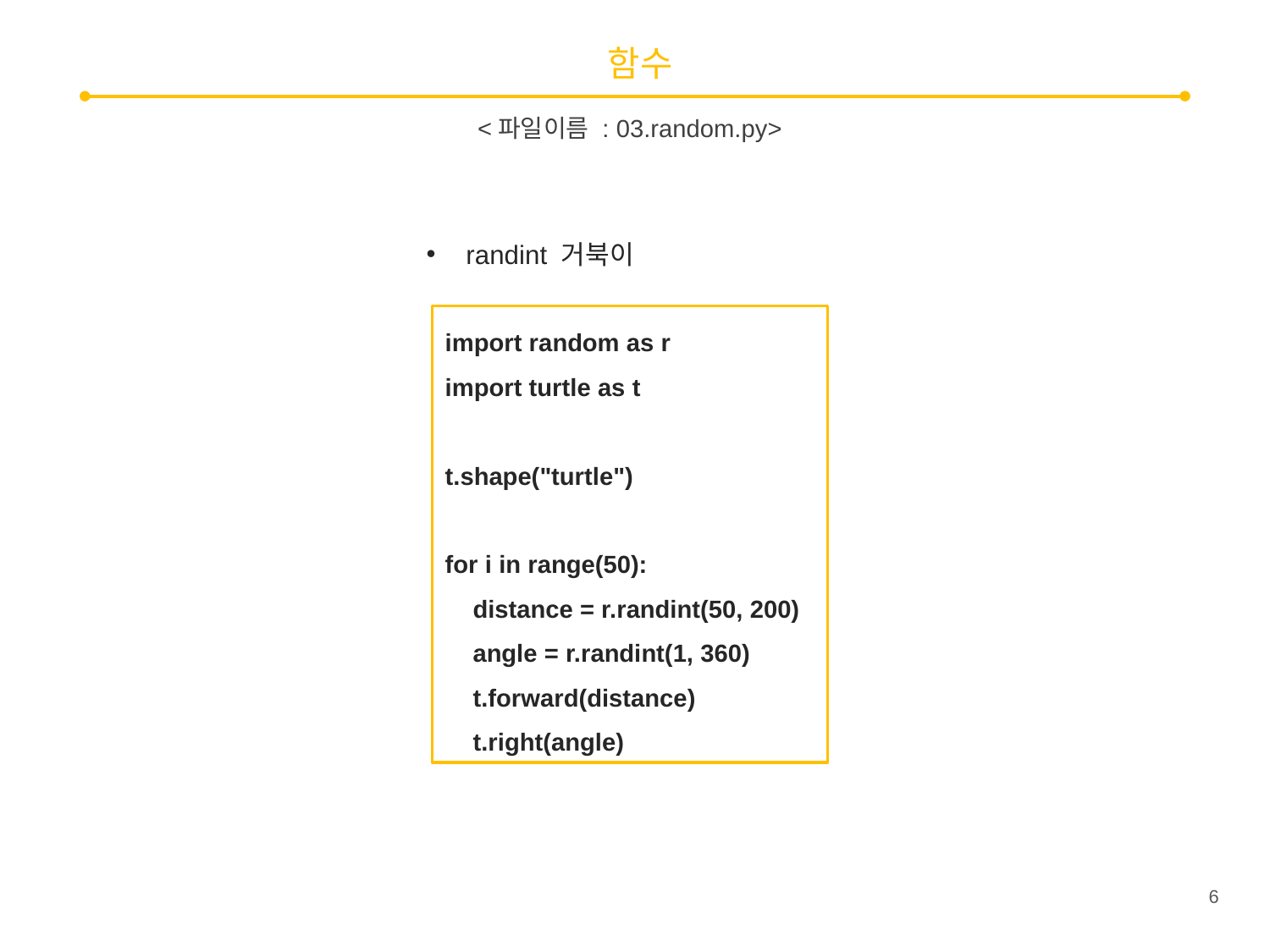

# 함수
<파일이름 : 03.random.py>
randint 거북이
import random as r
import turtle as t

t.shape("turtle")

for i in range(50):
    distance = r.randint(50, 200)
    angle = r.randint(1, 360)
    t.forward(distance)
    t.right(angle)